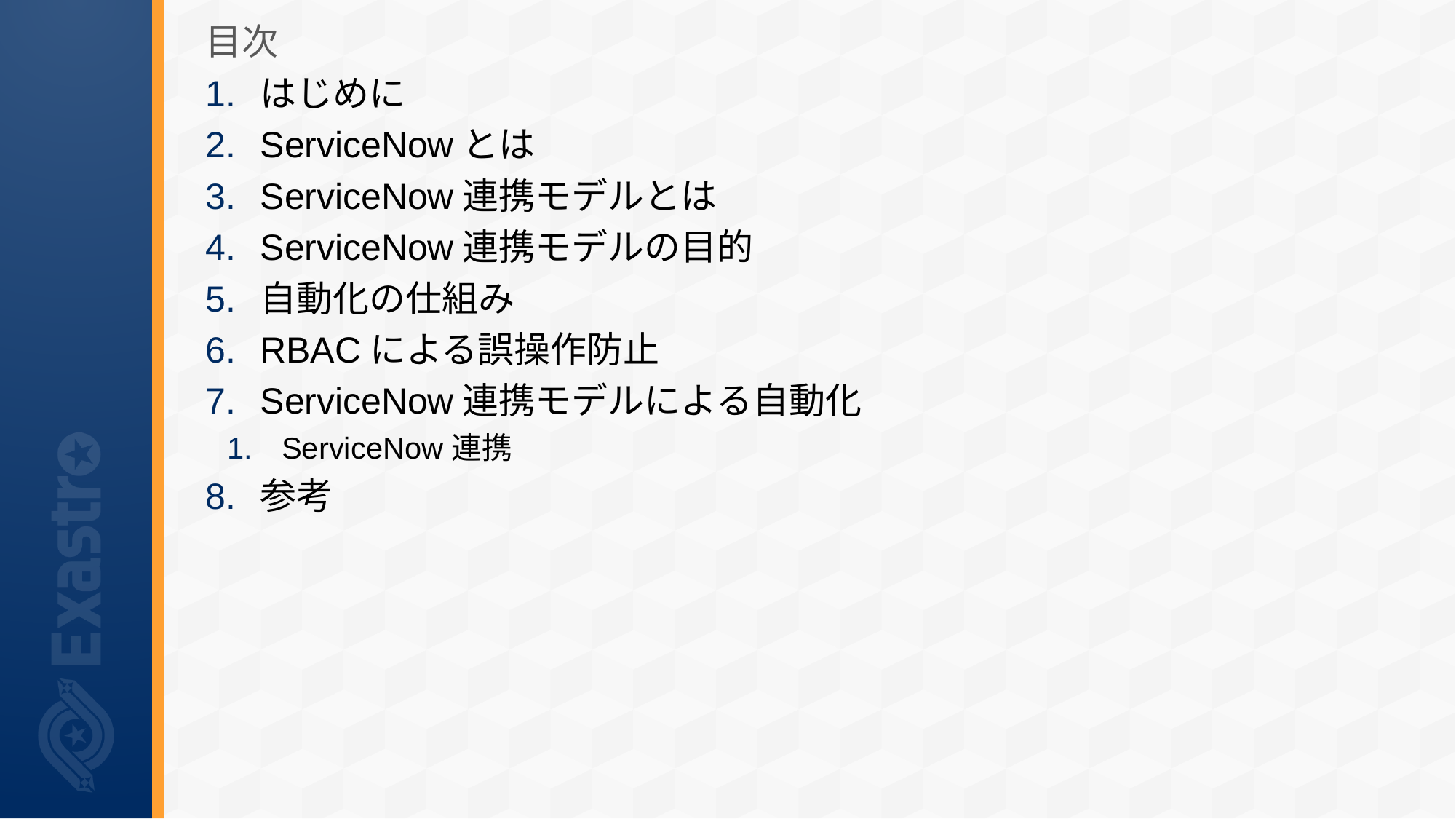

# 目次
はじめに
ServiceNowとは
ServiceNow連携モデルとは
ServiceNow連携モデルの目的
自動化の仕組み
RBACによる誤操作防止​
ServiceNow連携モデルによる自動化
ServiceNow連携
参考